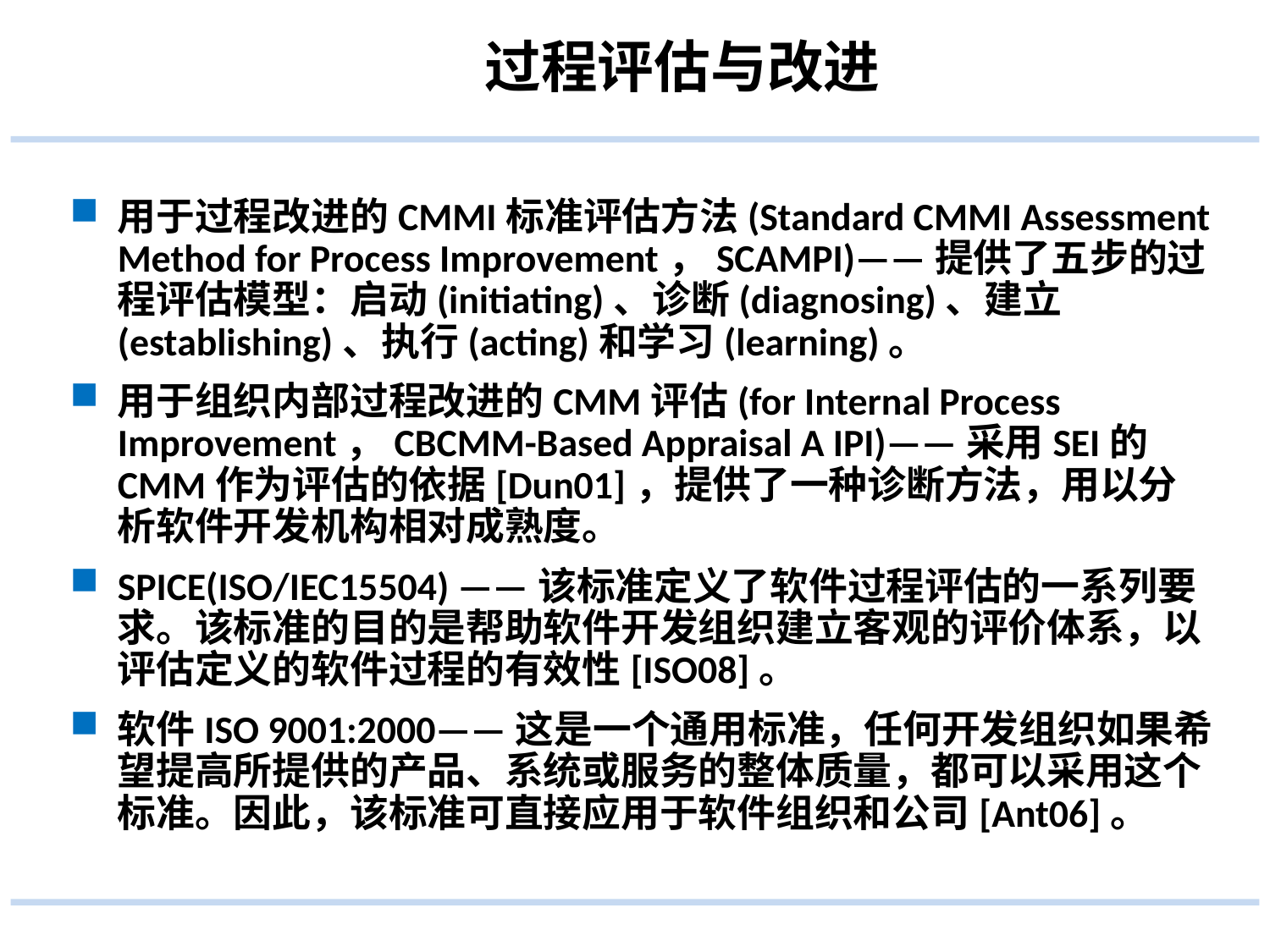

# 过程评估与改进
用于过程改进的CMMI标准评估方法(Standard CMMI Assessment Method for Process Improvement，SCAMPI)——提供了五步的过程评估模型：启动(initiating)、诊断(diagnosing)、建立(establishing)、执行(acting)和学习(learning)。
用于组织内部过程改进的CMM评估(for Internal Process Improvement，CBCMM-Based Appraisal A IPI)——采用SEI的CMM作为评估的依据[Dun01]，提供了一种诊断方法，用以分析软件开发机构相对成熟度。
SPICE(ISO/IEC15504) ——该标准定义了软件过程评估的一系列要求。该标准的目的是帮助软件开发组织建立客观的评价体系，以评估定义的软件过程的有效性[ISO08]。
软件ISO 9001:2000——这是一个通用标准，任何开发组织如果希望提高所提供的产品、系统或服务的整体质量，都可以采用这个标准。因此，该标准可直接应用于软件组织和公司[Ant06]。
18